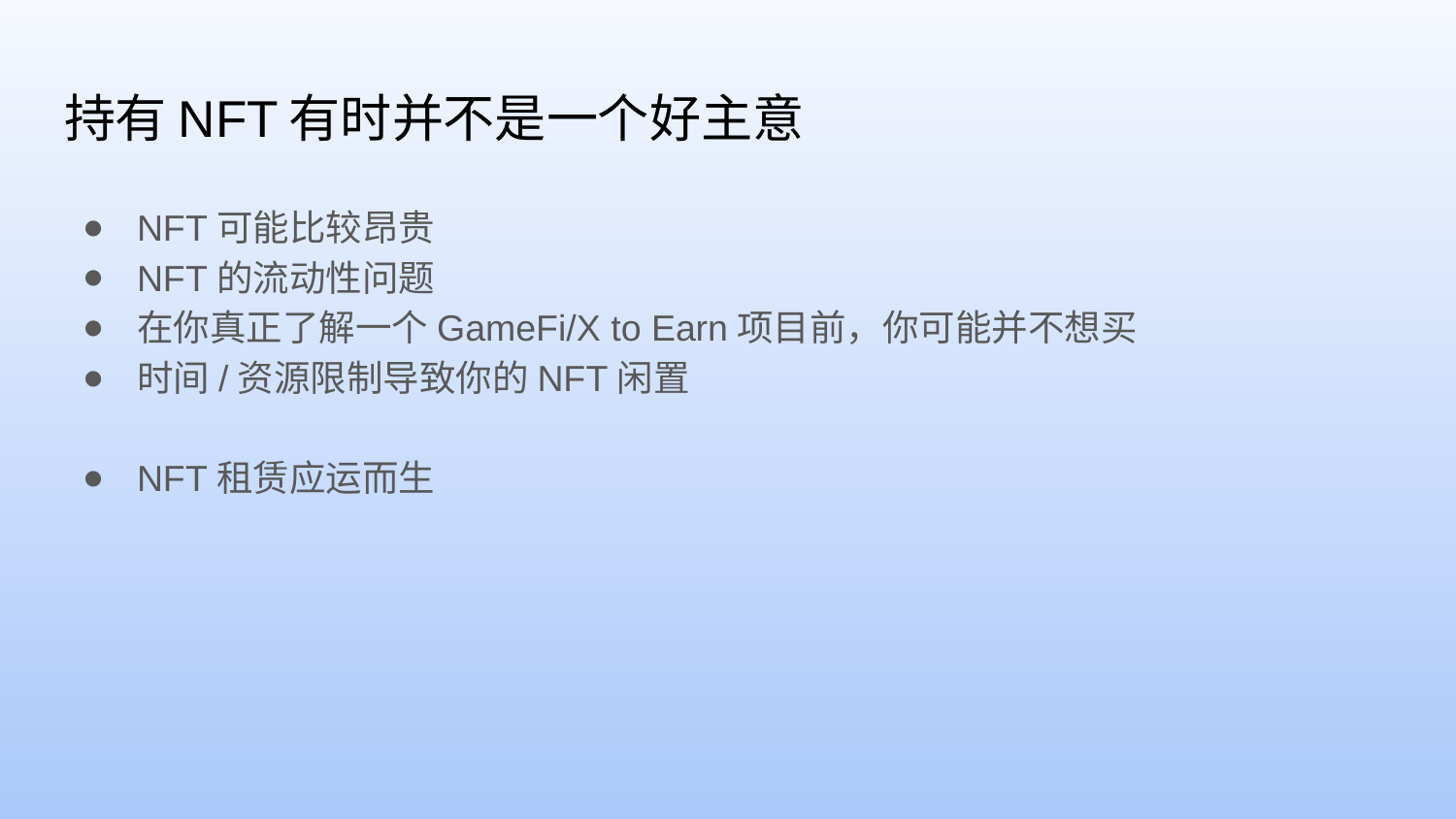

# 持有NFT有时并不是一个好主意
NFT可能比较昂贵
NFT的流动性问题
在你真正了解一个GameFi/X to Earn项目前，你可能并不想买
时间/资源限制导致你的NFT闲置

NFT租赁应运而生